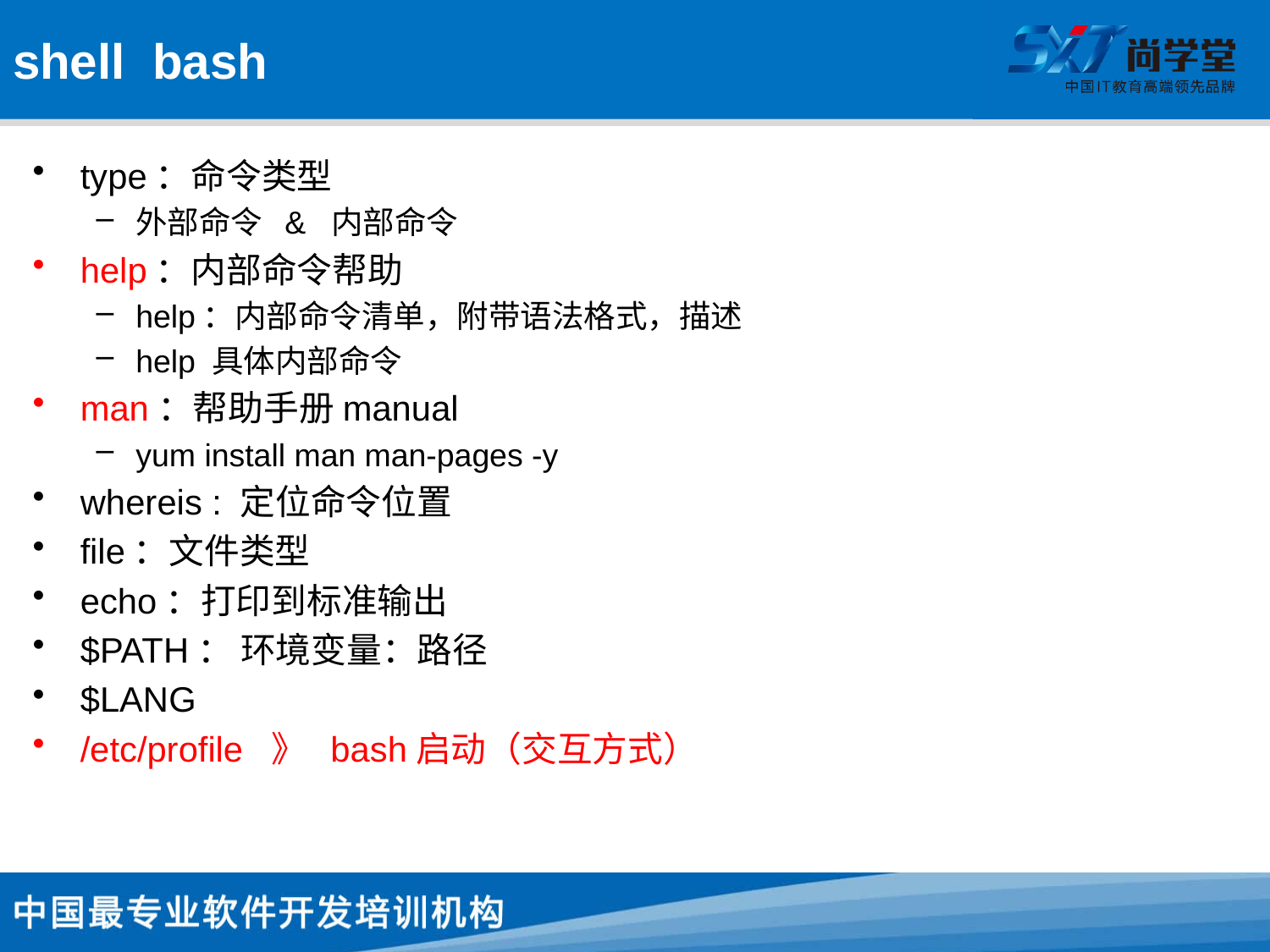

# shell  bash
type：命令类型
外部命令  &  内部命令
help：内部命令帮助
help：内部命令清单，附带语法格式，描述
help 具体内部命令
man：帮助手册manual
yum install man man-pages -y
whereis : 定位命令位置
file：文件类型
echo：打印到标准输出
$PATH： 环境变量：路径
$LANG
/etc/profile  》  bash启动（交互方式）